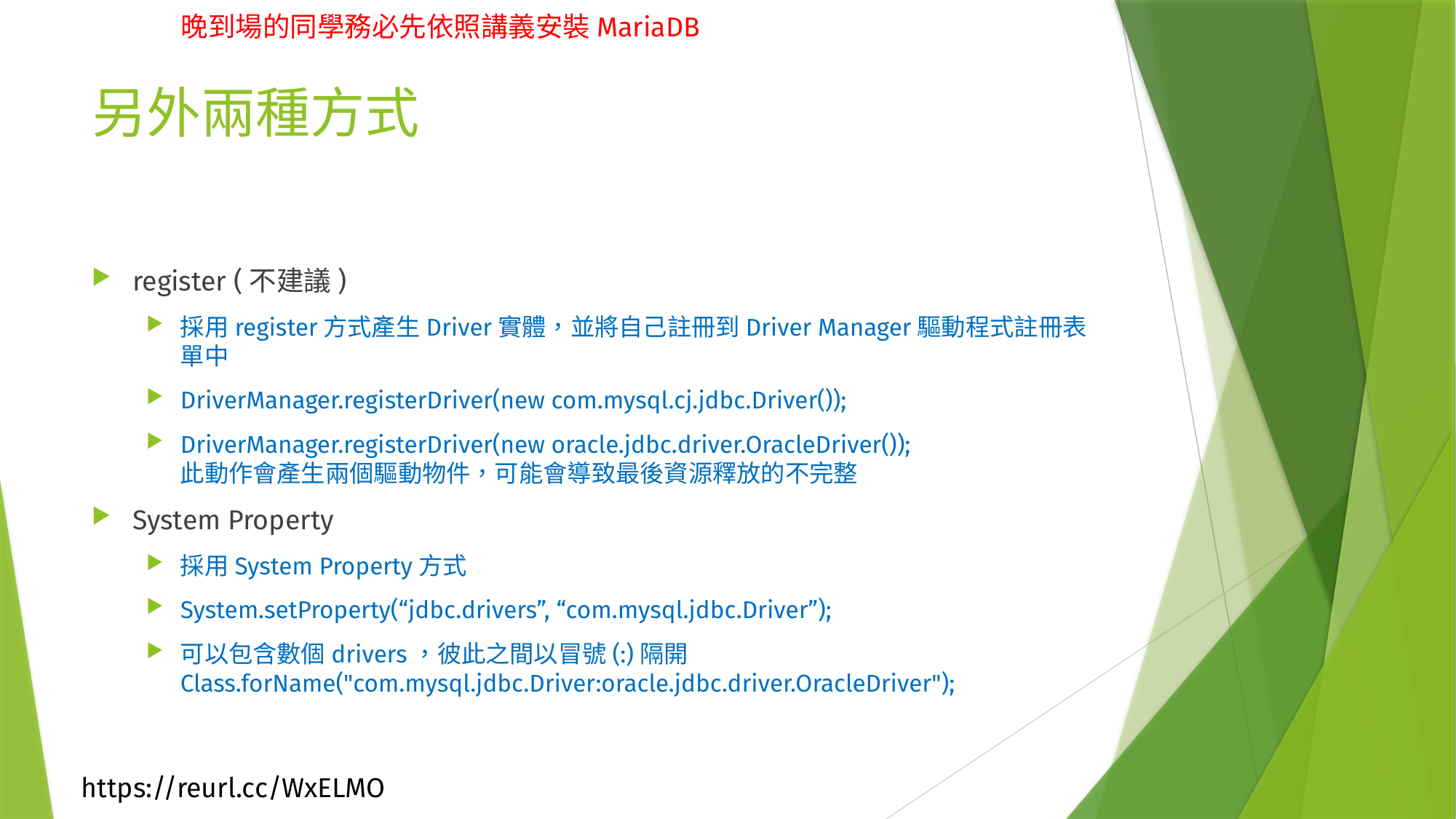

# 另外兩種方式
register (不建議)
採用register方式產生Driver實體，並將自己註冊到Driver Manager驅動程式註冊表單中
DriverManager.registerDriver(new com.mysql.cj.jdbc.Driver());
DriverManager.registerDriver(new oracle.jdbc.driver.OracleDriver());
此動作會產生兩個驅動物件，可能會導致最後資源釋放的不完整
System Property
採用System Property方式
System.setProperty(“jdbc.drivers”, “com.mysql.jdbc.Driver”);
可以包含數個drivers，彼此之間以冒號(:)隔開
Class.forName("com.mysql.jdbc.Driver:oracle.jdbc.driver.OracleDriver");